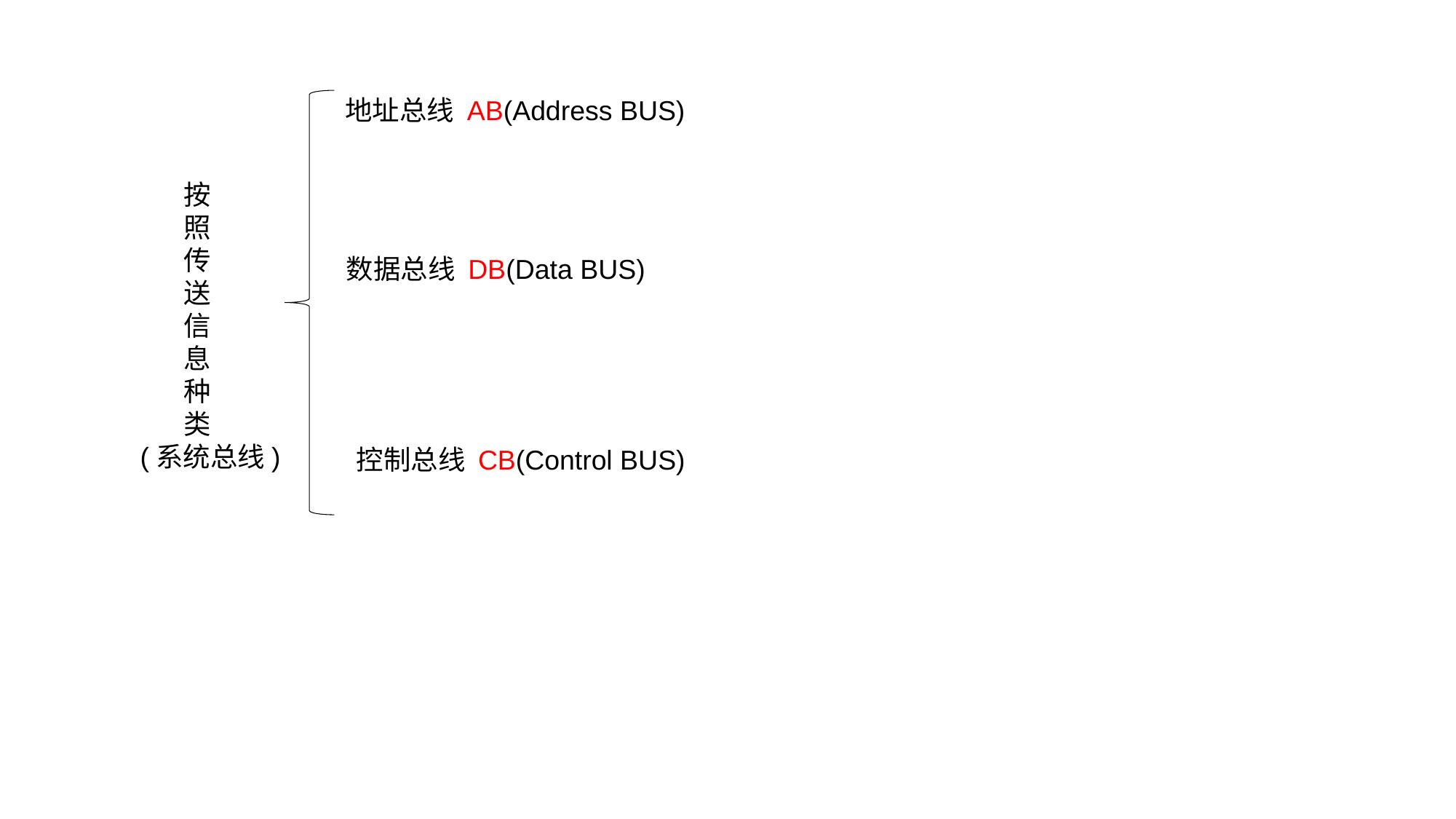

地址总线 AB(Address BUS)

      按
      照
      传
      送
      信
      息
      种
      类
(系统总线)
数据总线 DB(Data BUS)
控制总线 CB(Control BUS)